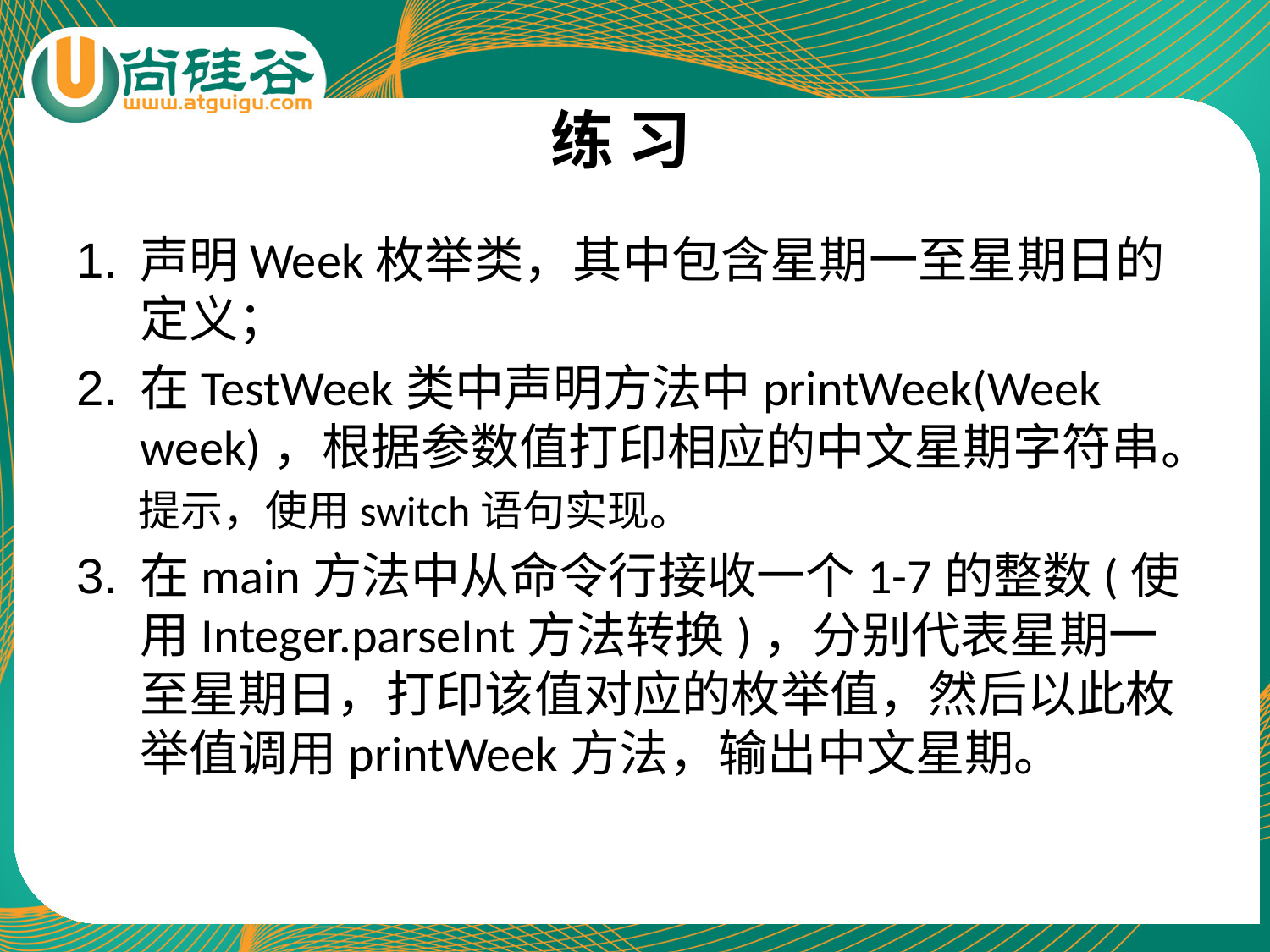

# 练 习
声明Week枚举类，其中包含星期一至星期日的定义；
在TestWeek类中声明方法中printWeek(Week week)，根据参数值打印相应的中文星期字符串。
提示，使用switch语句实现。
在main方法中从命令行接收一个1-7的整数(使用Integer.parseInt方法转换)，分别代表星期一至星期日，打印该值对应的枚举值，然后以此枚举值调用printWeek方法，输出中文星期。